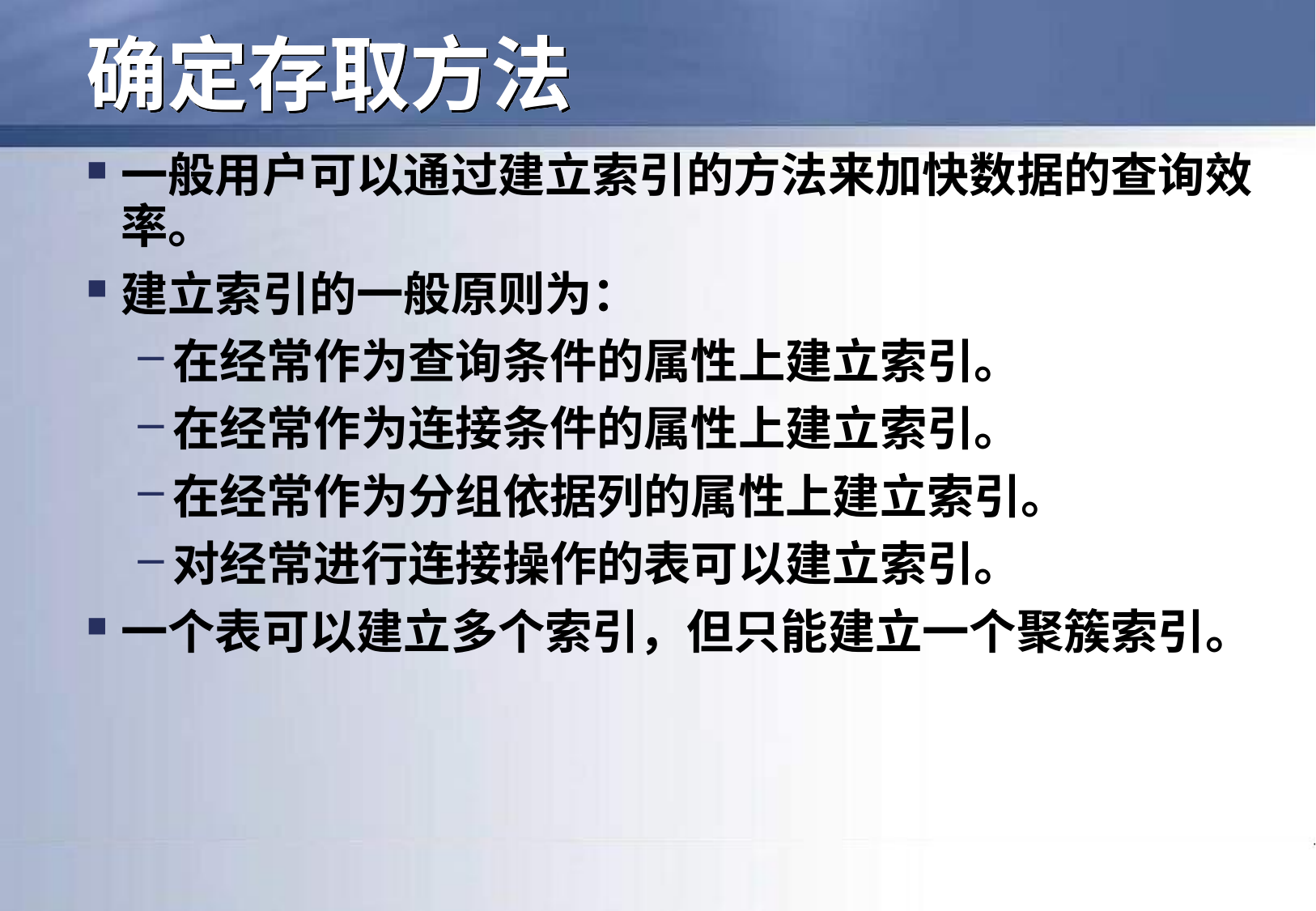

# 确定存取方法
一般用户可以通过建立索引的方法来加快数据的查询效率。
建立索引的一般原则为：
在经常作为查询条件的属性上建立索引。
在经常作为连接条件的属性上建立索引。
在经常作为分组依据列的属性上建立索引。
对经常进行连接操作的表可以建立索引。
一个表可以建立多个索引，但只能建立一个聚簇索引。
63